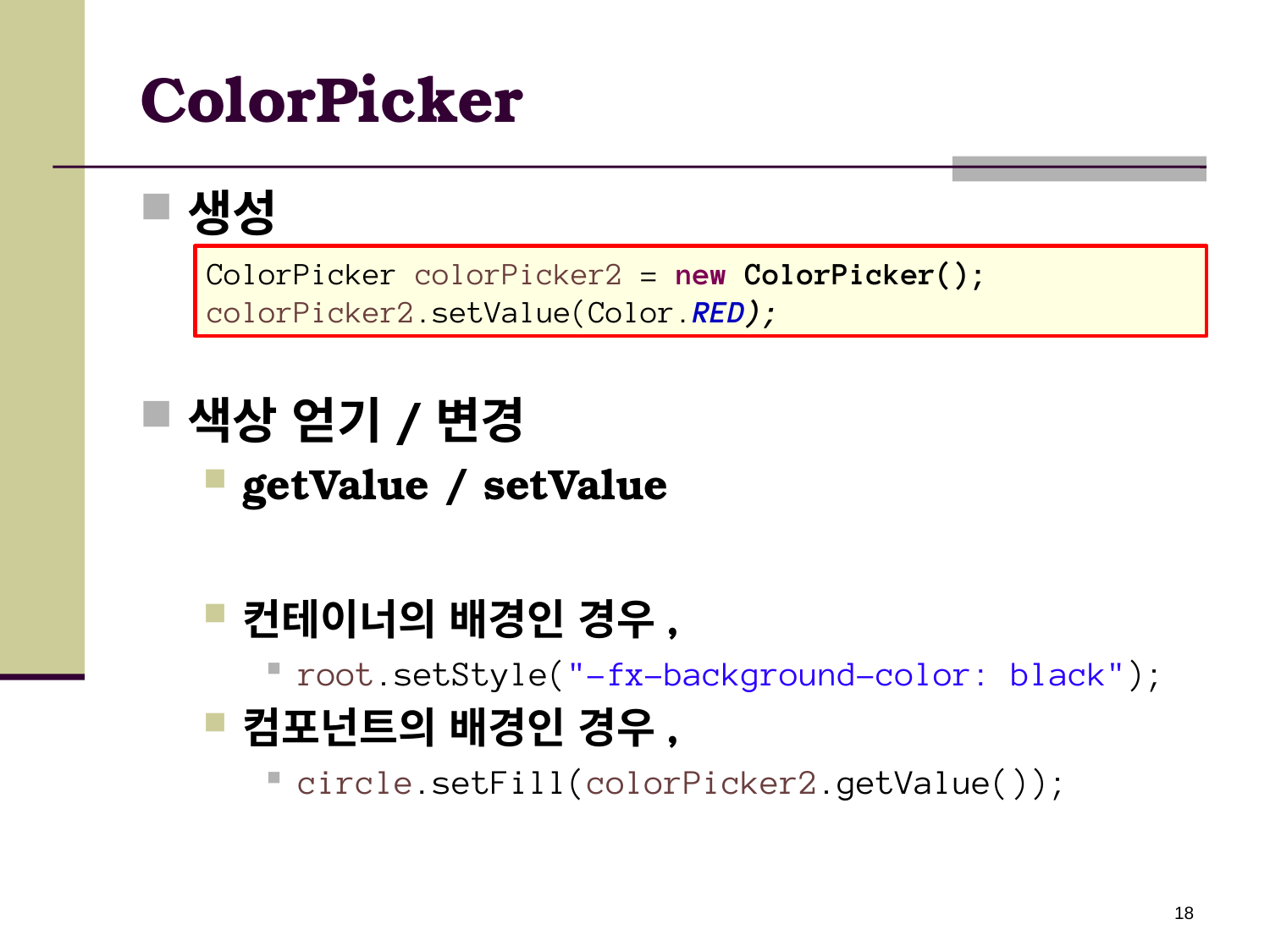

# ColorPicker
생성

색상 얻기/변경
getValue / setValue

컨테이너의 배경인 경우,
root.setStyle("-fx-background-color: black");
컴포넌트의 배경인 경우,
circle.setFill(colorPicker2.getValue());
ColorPicker colorPicker2 = new ColorPicker();
colorPicker2.setValue(Color.RED);
18